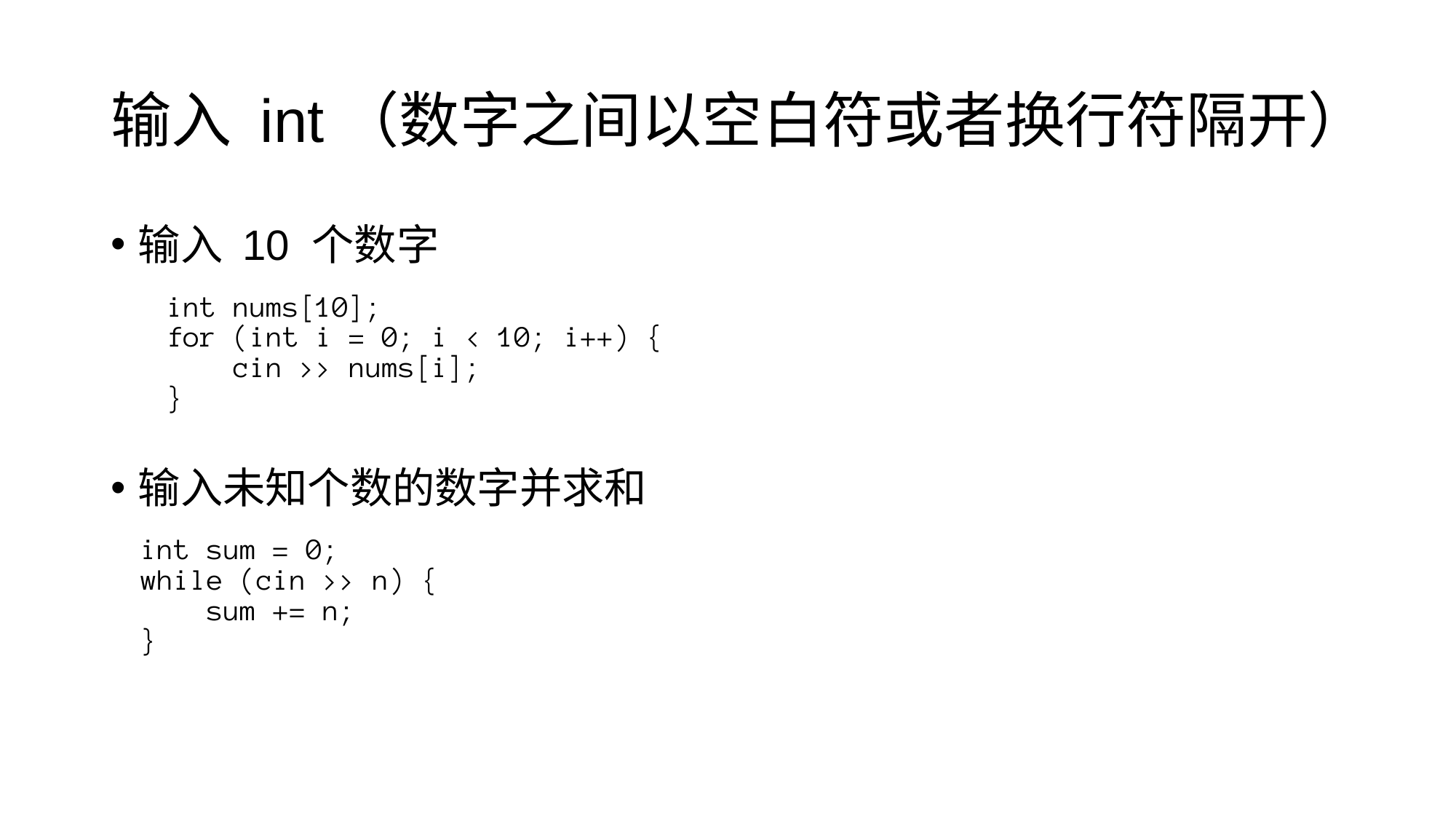

# 输入 int（数字之间以空白符或者换行符隔开）
输入 10 个数字

输入未知个数的数字并求和

| int nums[10]; for (int i = 0; i < 10; i++) { cin >> nums[i]; } |
| --- |
| int sum = 0; while (cin >> n) { sum += n; } |
| --- |